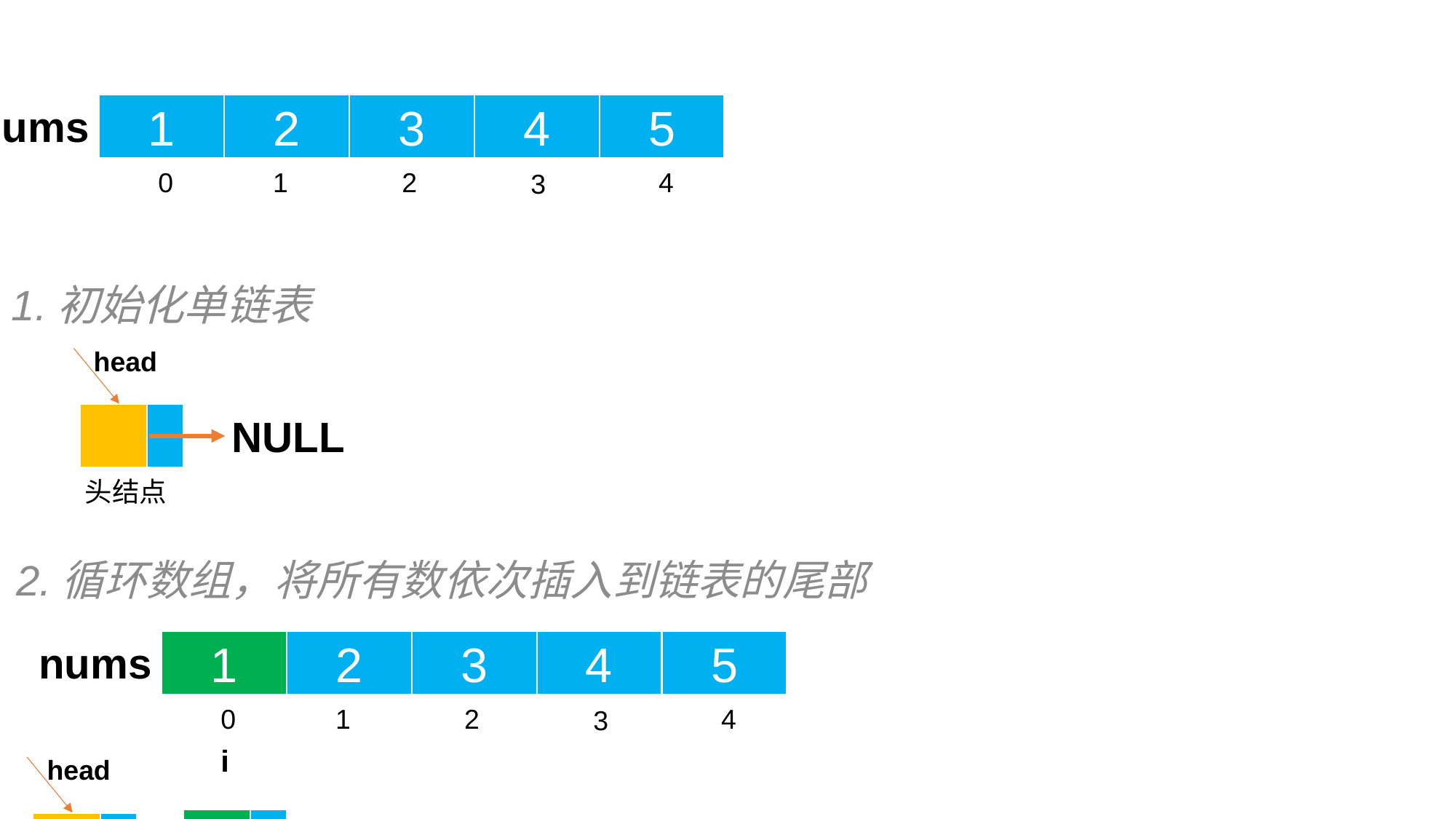

nums
1
2
3
4
5

0
1
2
4
3
1.初始化单链表
head

NULL
头结点
2.循环数组，将所有数依次插入到链表的尾部
nums
1
2
3
4
5

0
1
2
4
3
i
head
1

NULL

nums
1
2
3
4
5

0
1
2
4
3
i
head
2

1

NULL

nums
1
2
3
4
5

0
1
2
4
3
i
head
NULL

1

2

3

nums
1
2
3
4
5

0
1
2
4
3
i
head
4

NULL

1

2

3

nums
1
2
3
4
5

0
1
2
4
3
i
head
5

4

1

2

3

NULL
3.所以最后使用尾插法创建的单链表如图所示
head
5

4

1

2

3

NULL